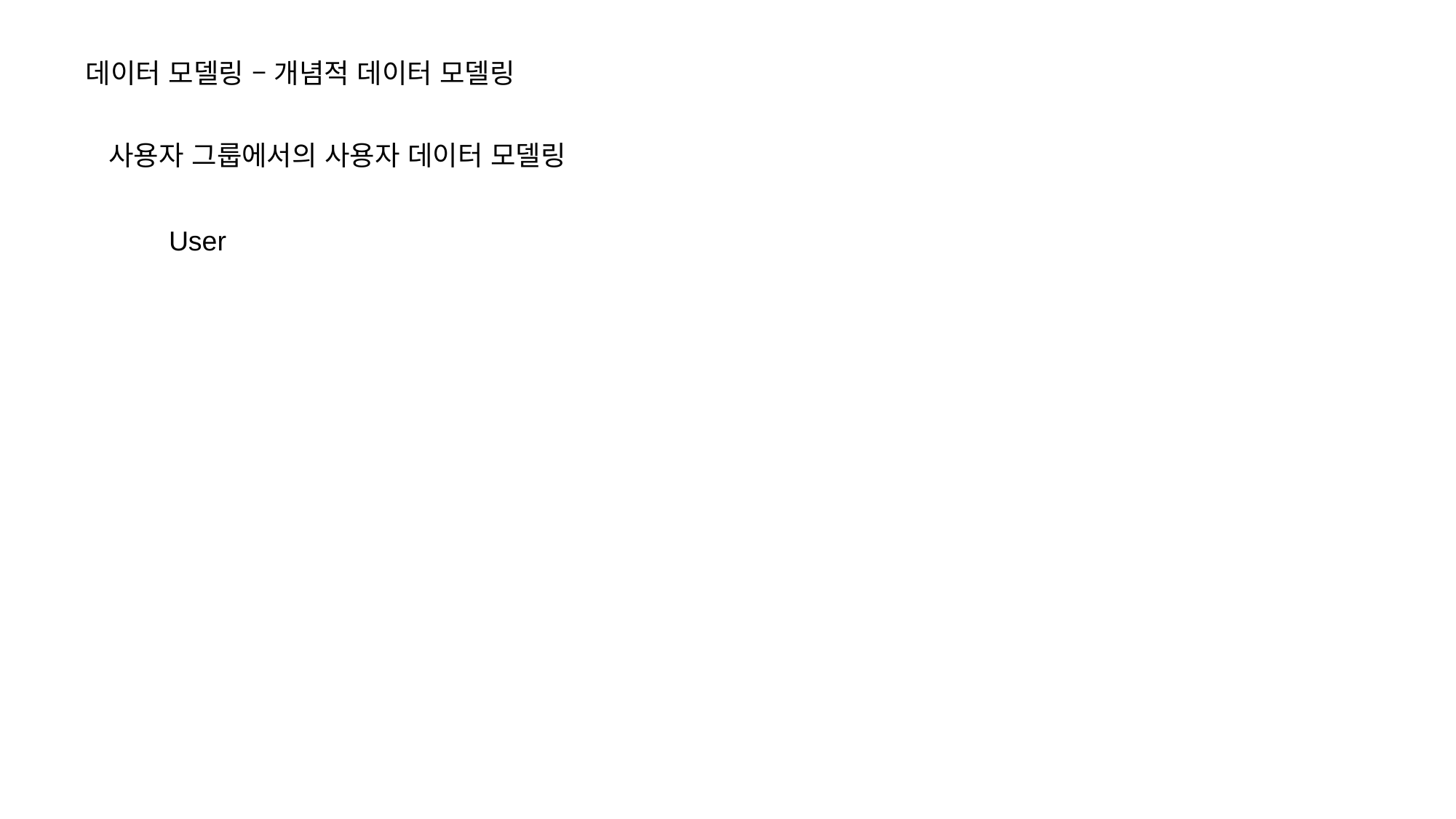

데이터 모델링 – 개념적 데이터 모델링
사용자 그룹에서의 사용자 데이터 모델링
User